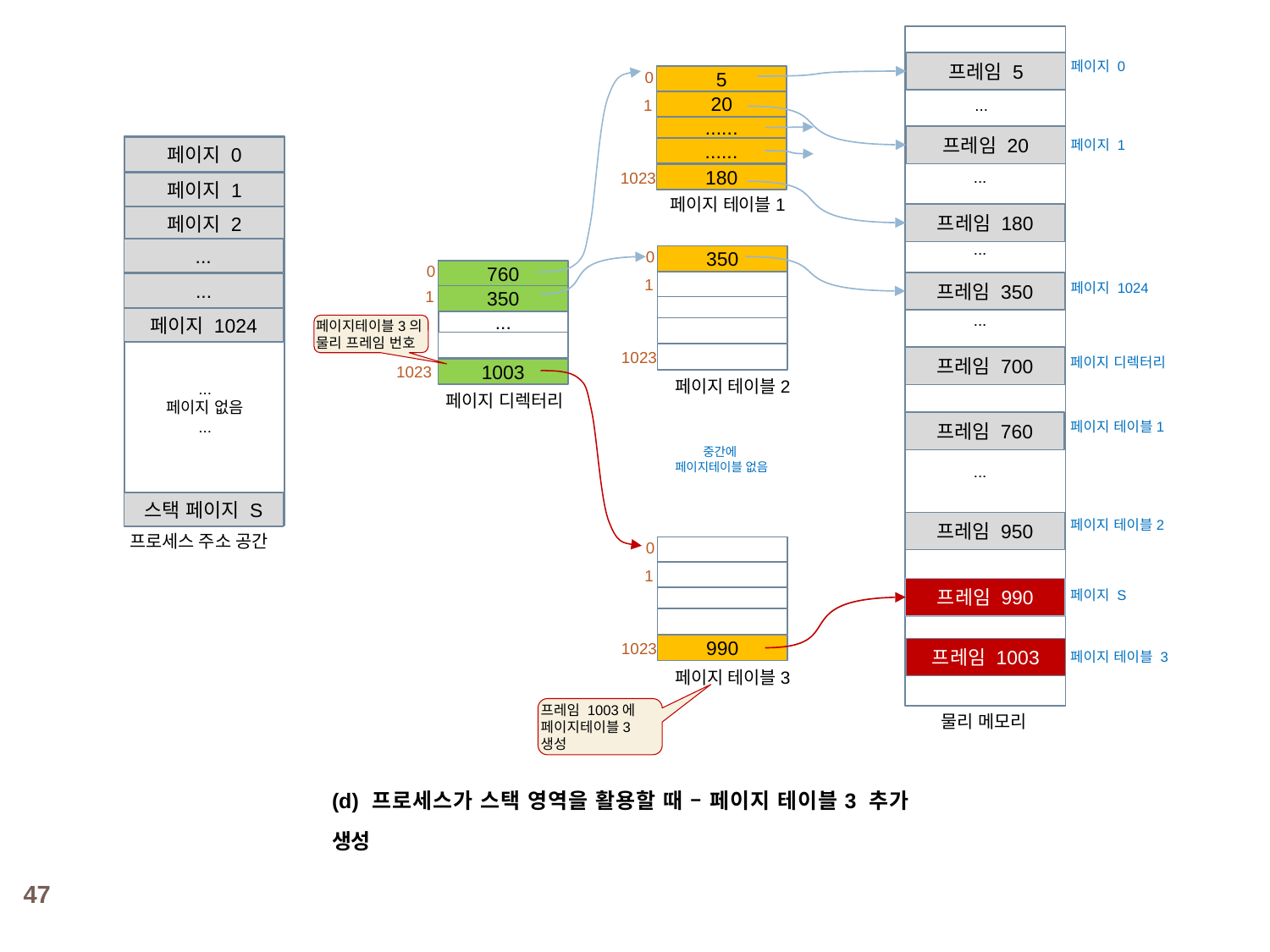

프레임 5
페이지 0
5
0

20
1
...
......
프레임 20

페이지 1
페이지 0
......
180
...
1023
페이지 1
페이지 테이블1
프레임 180
페이지 2
...
...
350
0
760
0

프레임 350
...
1
페이지 1024
350
1

페이지 1024
...
...
페이지테이블3의
물리 프레임 번호

프레임 700
1023
페이지 디렉터리
1003
1023
페이지 테이블2

...
페이지 없음
...
페이지 디렉터리
프레임 760
페이지 테이블1
중간에
페이지테이블 없음
...
스택 페이지 S
프레임 950
페이지 테이블2
프로세스 주소 공간

0

1
프레임 990
페이지 S

990
프레임 1003
1023
페이지 테이블 3
페이지 테이블3
프레임 1003에 페이지테이블3 생성
물리 메모리
(d) 프로세스가 스택 영역을 활용할 때 – 페이지 테이블3 추가 생성
47